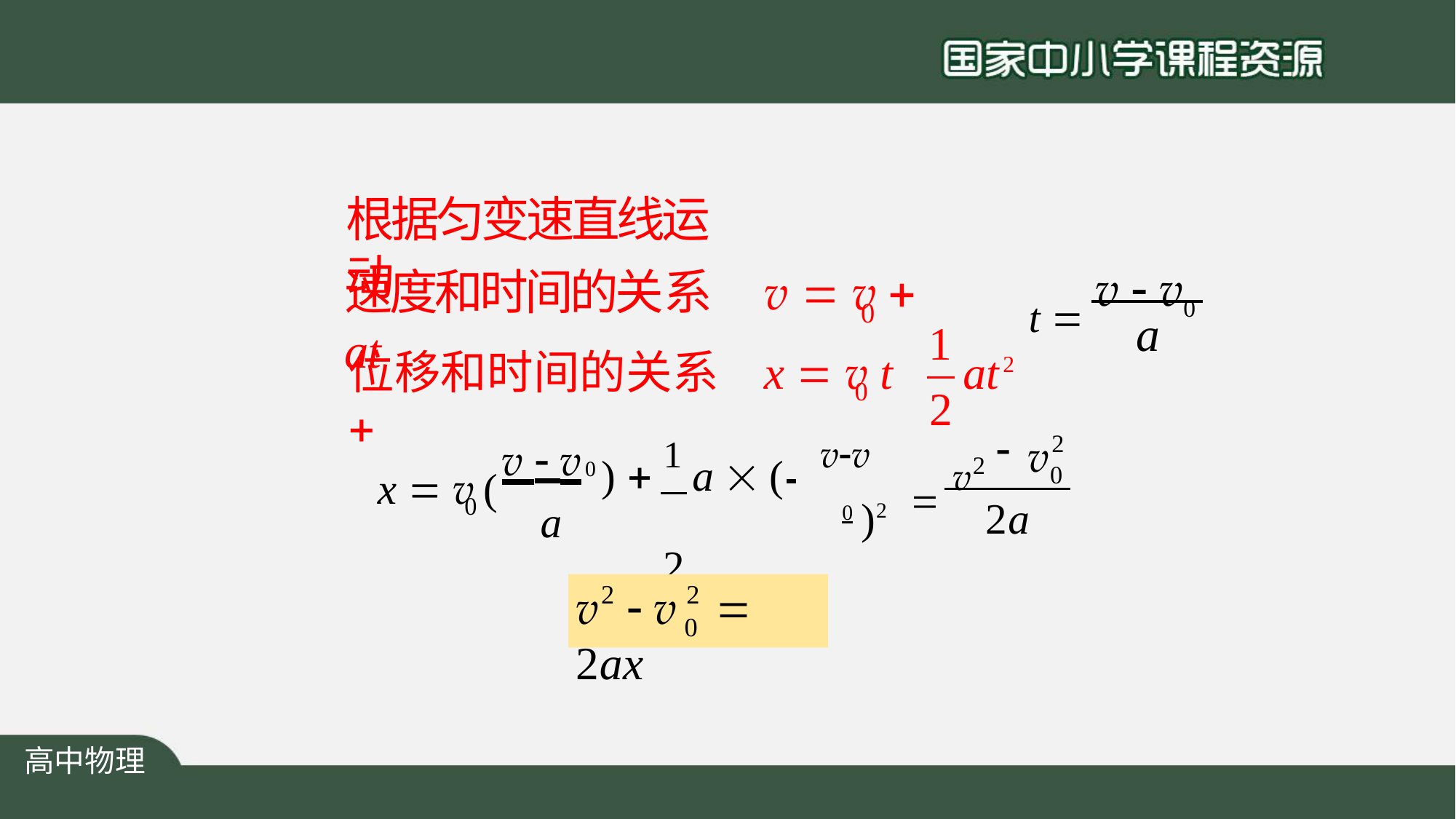

# 根据匀变速直线运动
t = v − v0
速度和时间的关系          v = v	+ at
0

a
1
位移和时间的关系	x = v t +
at2
0
2

= v2
v − v
a
2
v
0
x = v	(
0 ) + 1 a × ( 	v−v		0 )2
2	a
0
2a

2
2
v	− v	= 2ax
0
高中物理